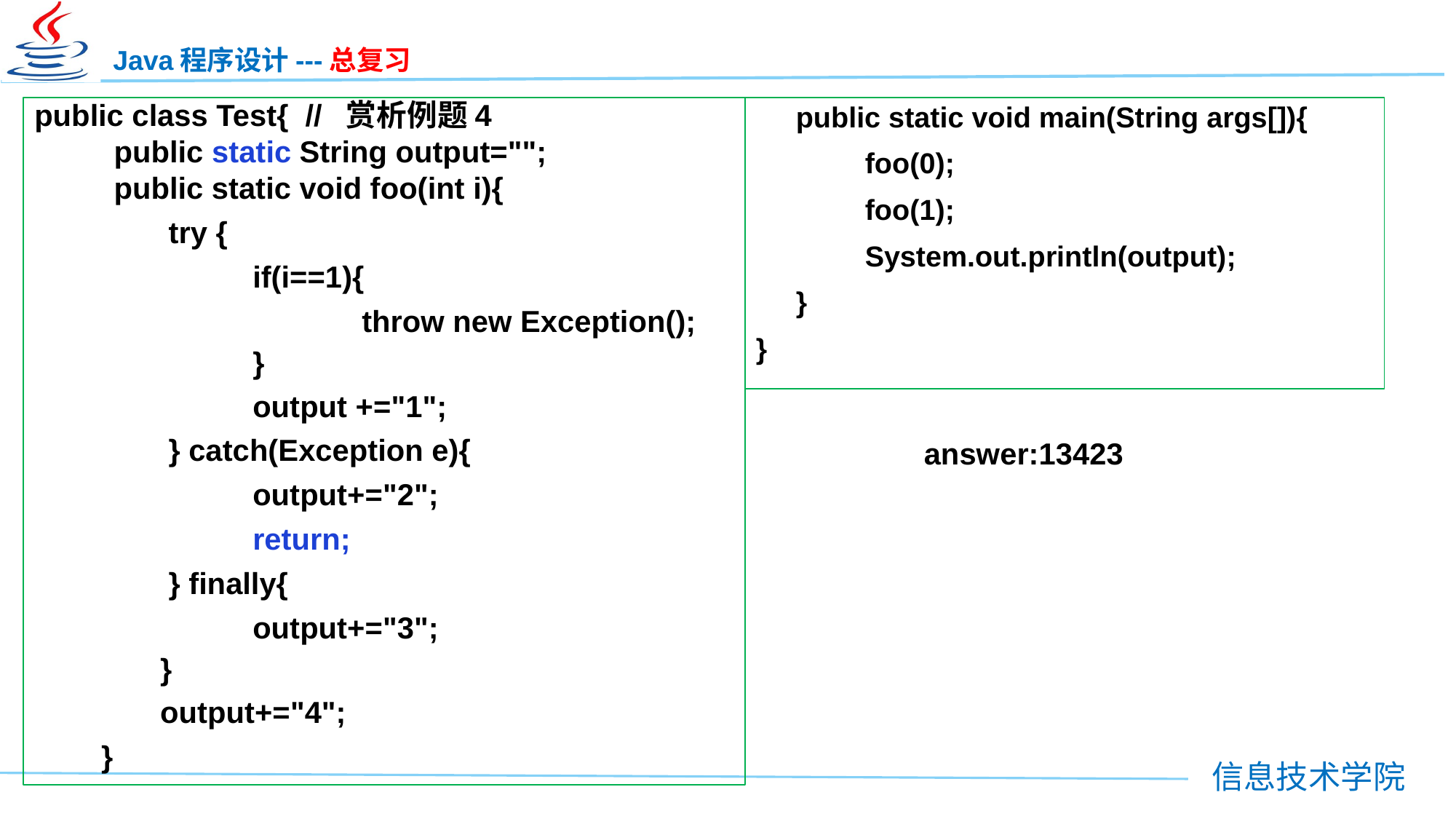

public class Test{  //  赏析例题4
   public static String output="";
   public static void foo(int i){
     	   try {
       		if(i==1){
         			throw new Exception();
       	   	}
       		output +="1";
   	   } catch(Exception e){
      		output+="2";
       		return;
     	   } finally{
       		output+="3";
  	  }
     	  output+="4";
        }
     public static void main(String args[]){
     	foo(0);
     	foo(1);
    	System.out.println(output);
     }
}
answer:13423